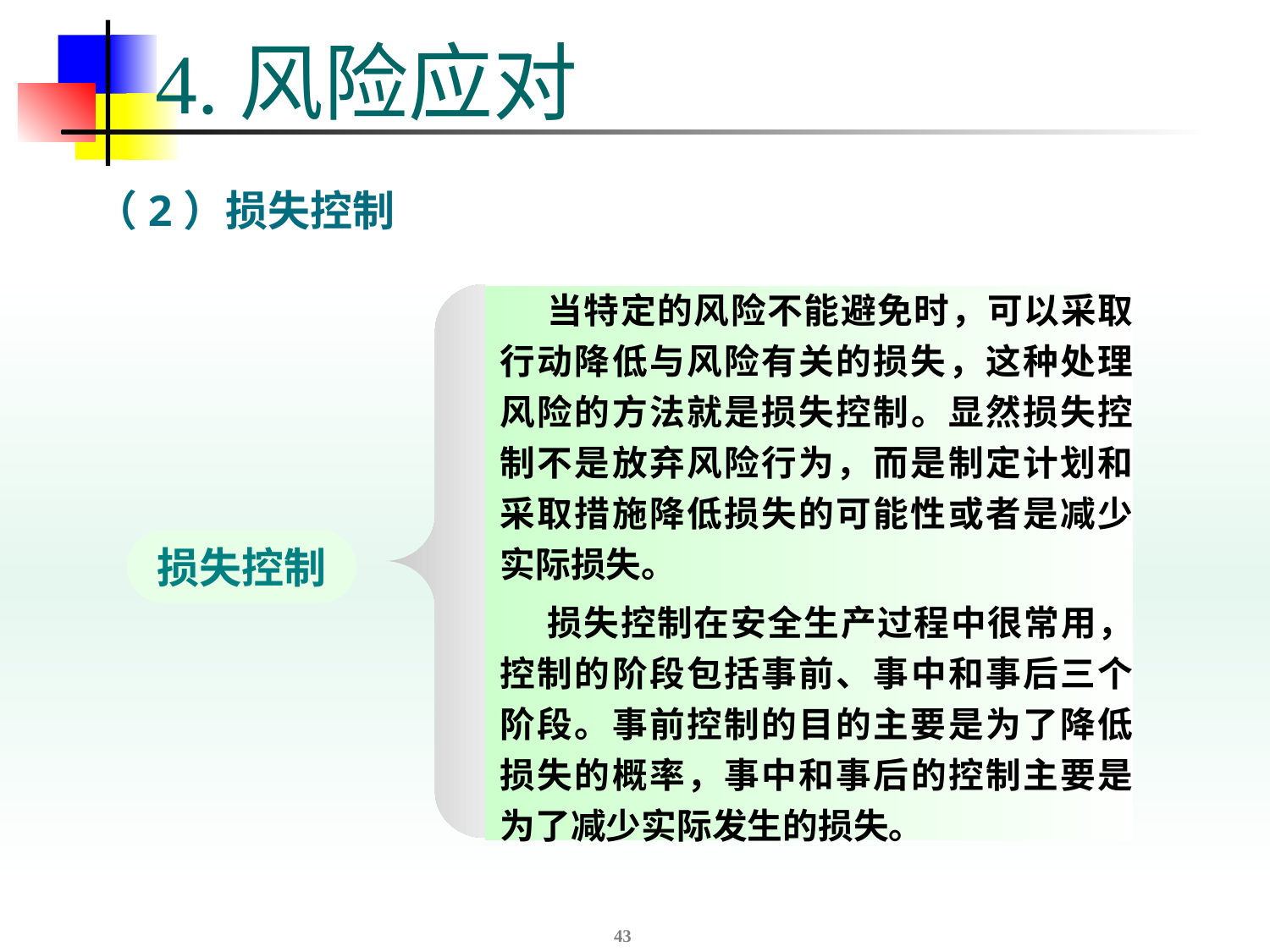

4.风险应对
（2）损失控制

    当特定的风险不能避免时，可以采取行动降低与风险有关的损失，这种处理风险的方法就是损失控制。显然损失控制不是放弃风险行为，而是制定计划和采取措施降低损失的可能性或者是减少实际损失。
    损失控制在安全生产过程中很常用，控制的阶段包括事前、事中和事后三个阶段。事前控制的目的主要是为了降低损失的概率，事中和事后的控制主要是为了减少实际发生的损失。

损失控制
43